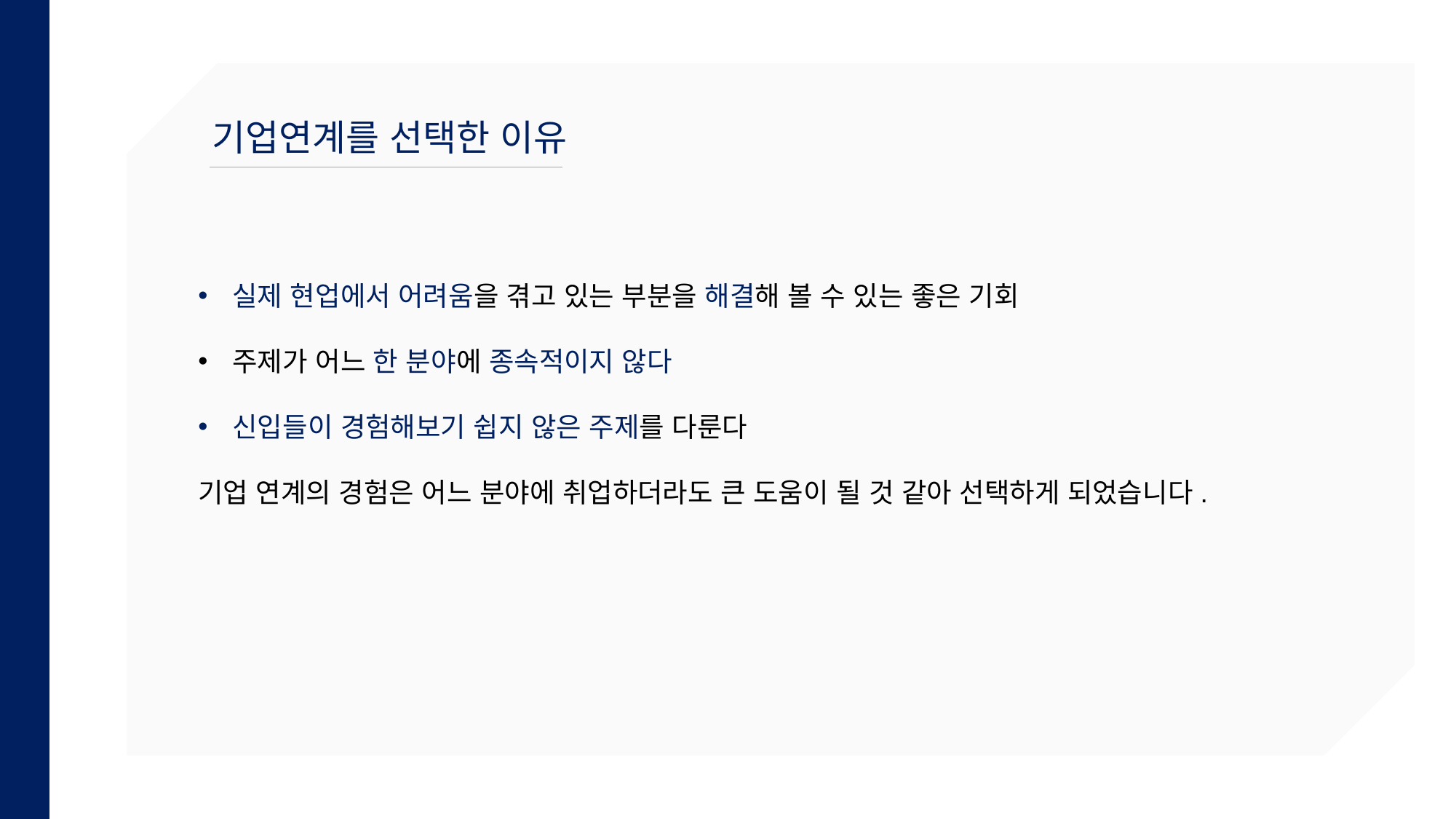

기업연계를 선택한 이유
실제 현업에서 어려움을 겪고 있는 부분을 해결해 볼 수 있는 좋은 기회

주제가 어느 한 분야에 종속적이지 않다

신입들이 경험해보기 쉽지 않은 주제를 다룬다

기업 연계의 경험은 어느 분야에 취업하더라도 큰 도움이 될 것 같아 선택하게 되었습니다.